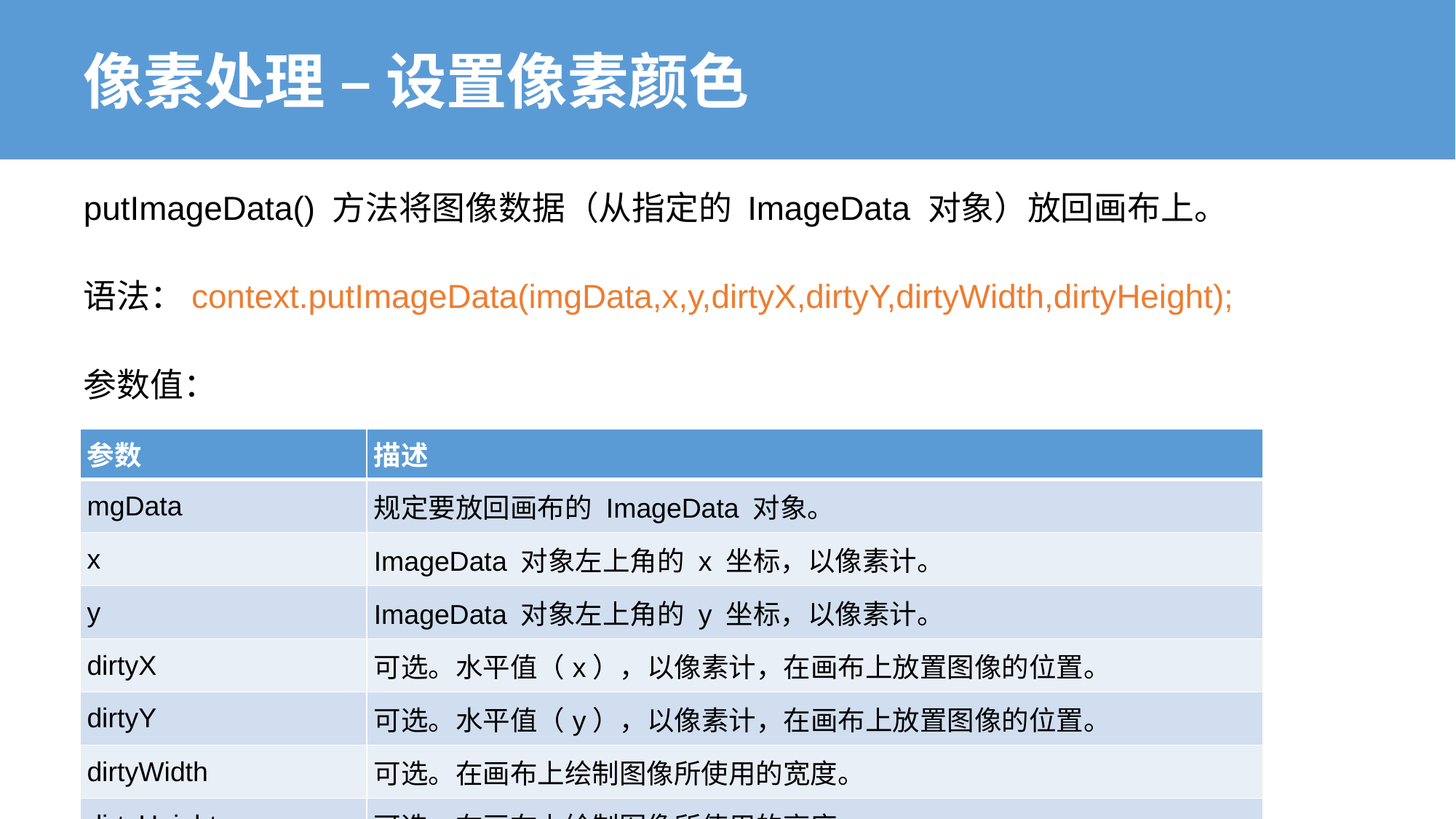

# 像素处理 – 设置像素颜色
putImageData() 方法将图像数据（从指定的 ImageData 对象）放回画布上。
语法：context.putImageData(imgData,x,y,dirtyX,dirtyY,dirtyWidth,dirtyHeight);
参数值：

| 参数 | 描述 |
| --- | --- |
| mgData | 规定要放回画布的 ImageData 对象。 |
| x | ImageData 对象左上角的 x 坐标，以像素计。 |
| y | ImageData 对象左上角的 y 坐标，以像素计。 |
| dirtyX | 可选。水平值（x），以像素计，在画布上放置图像的位置。 |
| dirtyY | 可选。水平值（y），以像素计，在画布上放置图像的位置。 |
| dirtyWidth | 可选。在画布上绘制图像所使用的宽度。 |
| dirtyHeight | 可选。在画布上绘制图像所使用的高度。 |